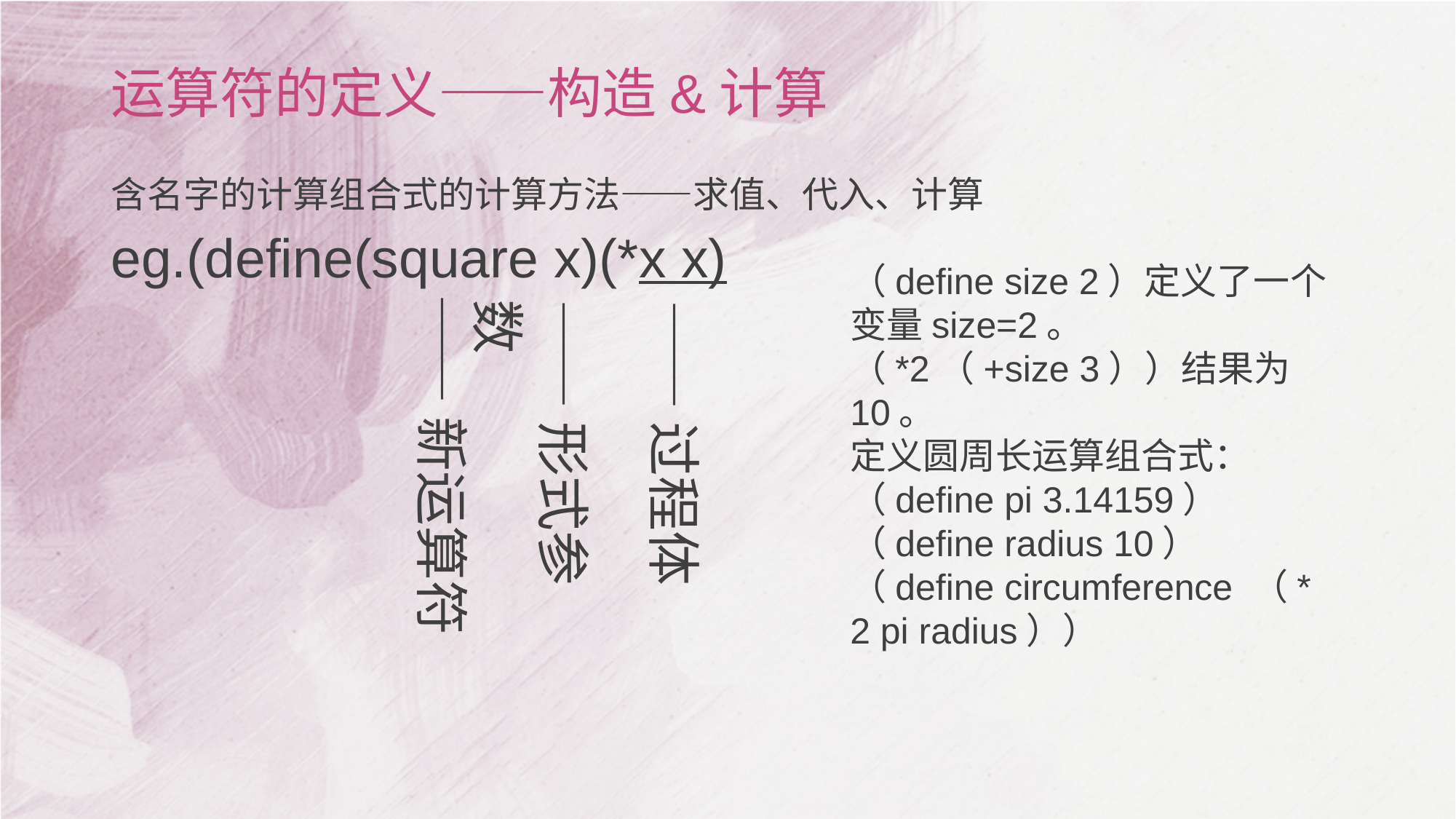

# 运算符的定义——构造&计算
含名字的计算组合式的计算方法——求值、代入、计算
eg.(define(square x)(*x x)
（define size 2）定义了一个变量size=2。
（*2（+size 3））结果为10。
定义圆周长运算组合式：
（define pi 3.14159）
（define radius 10）
（define circumference （* 2 pi radius））
——新运算符
——形式参数
——过程体